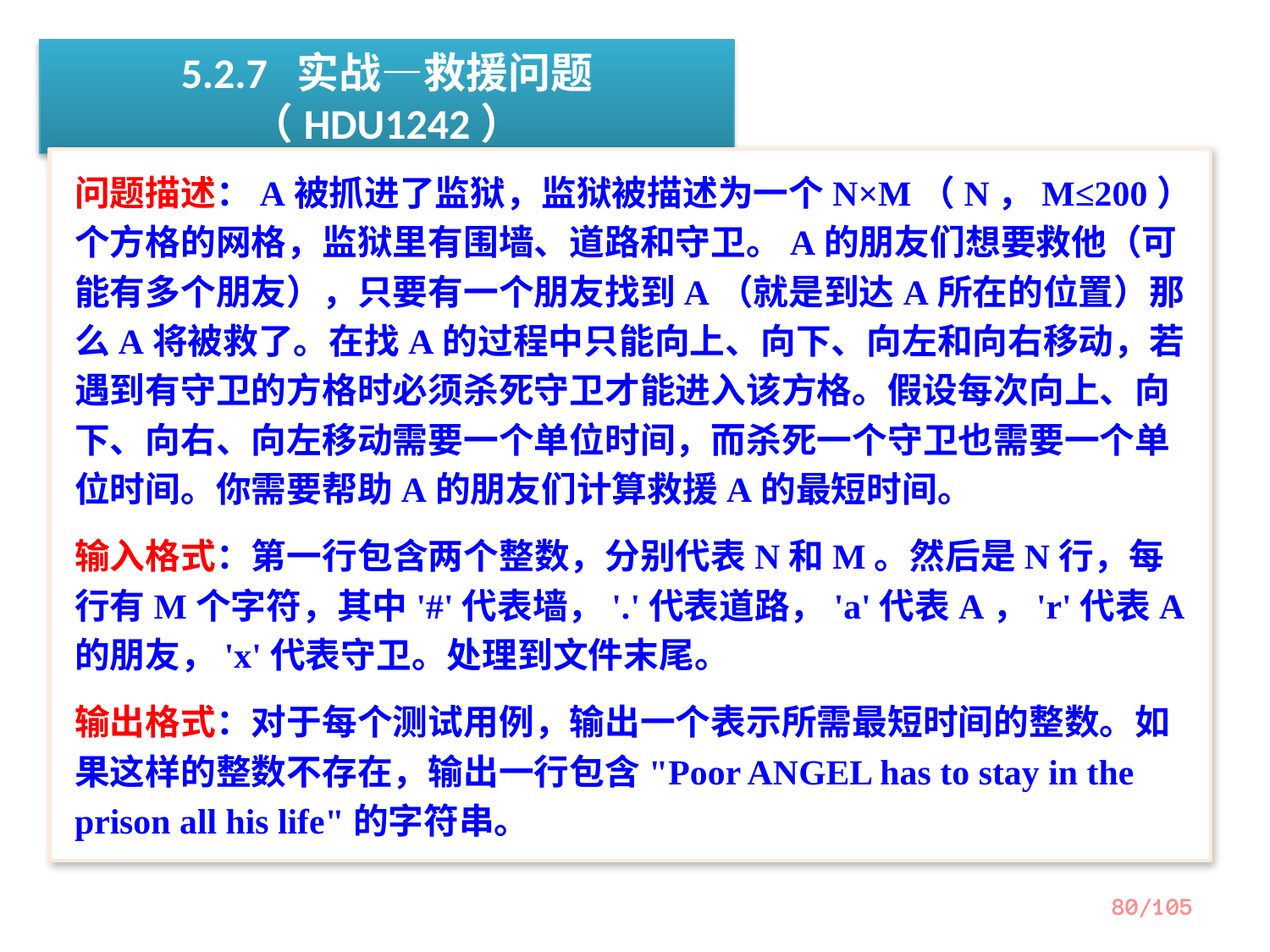

5.2.7  实战—救援问题（HDU1242）
问题描述：A被抓进了监狱，监狱被描述为一个N×M（N，M≤200）个方格的网格，监狱里有围墙、道路和守卫。A的朋友们想要救他（可能有多个朋友），只要有一个朋友找到A（就是到达A所在的位置）那么A将被救了。在找A的过程中只能向上、向下、向左和向右移动，若遇到有守卫的方格时必须杀死守卫才能进入该方格。假设每次向上、向下、向右、向左移动需要一个单位时间，而杀死一个守卫也需要一个单位时间。你需要帮助A的朋友们计算救援A的最短时间。
输入格式：第一行包含两个整数，分别代表N和M。然后是N行，每行有M个字符，其中'#'代表墙，'.'代表道路，'a'代表A，'r'代表A的朋友，'x'代表守卫。处理到文件末尾。
输出格式：对于每个测试用例，输出一个表示所需最短时间的整数。如果这样的整数不存在，输出一行包含"Poor ANGEL has to stay in the prison all his life"的字符串。
80/105